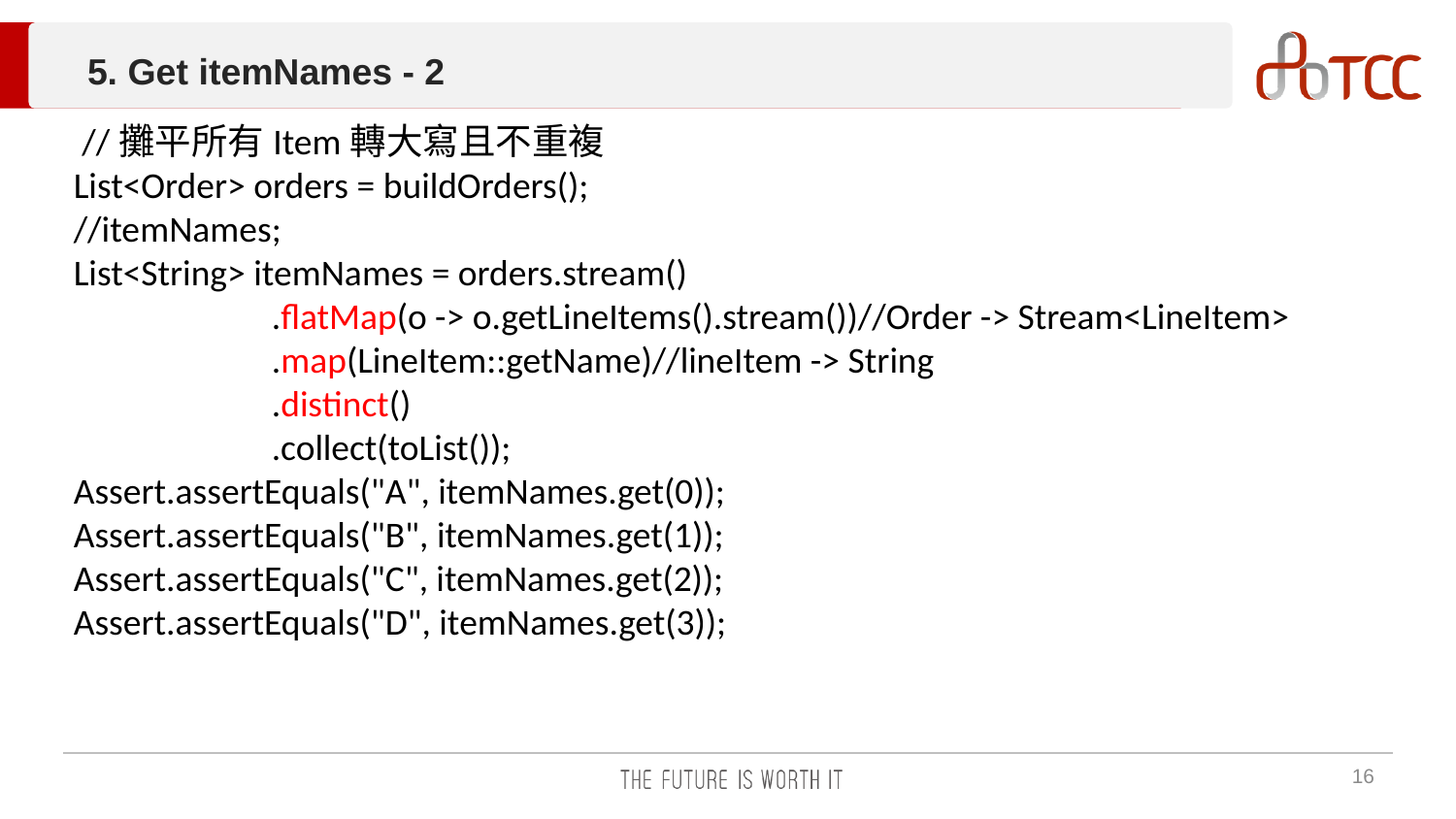

# 5. Get itemNames - 2
 //攤平所有Item轉大寫且不重複
List<Order> orders = buildOrders();
//itemNames;
List<String> itemNames = orders.stream()
                        .flatMap(o -> o.getLineItems().stream())//Order -> Stream<LineItem>
                        .map(LineItem::getName)//lineItem -> String
                        .distinct()
                        .collect(toList());
Assert.assertEquals("A", itemNames.get(0));
Assert.assertEquals("B", itemNames.get(1));
Assert.assertEquals("C", itemNames.get(2));
Assert.assertEquals("D", itemNames.get(3));
16